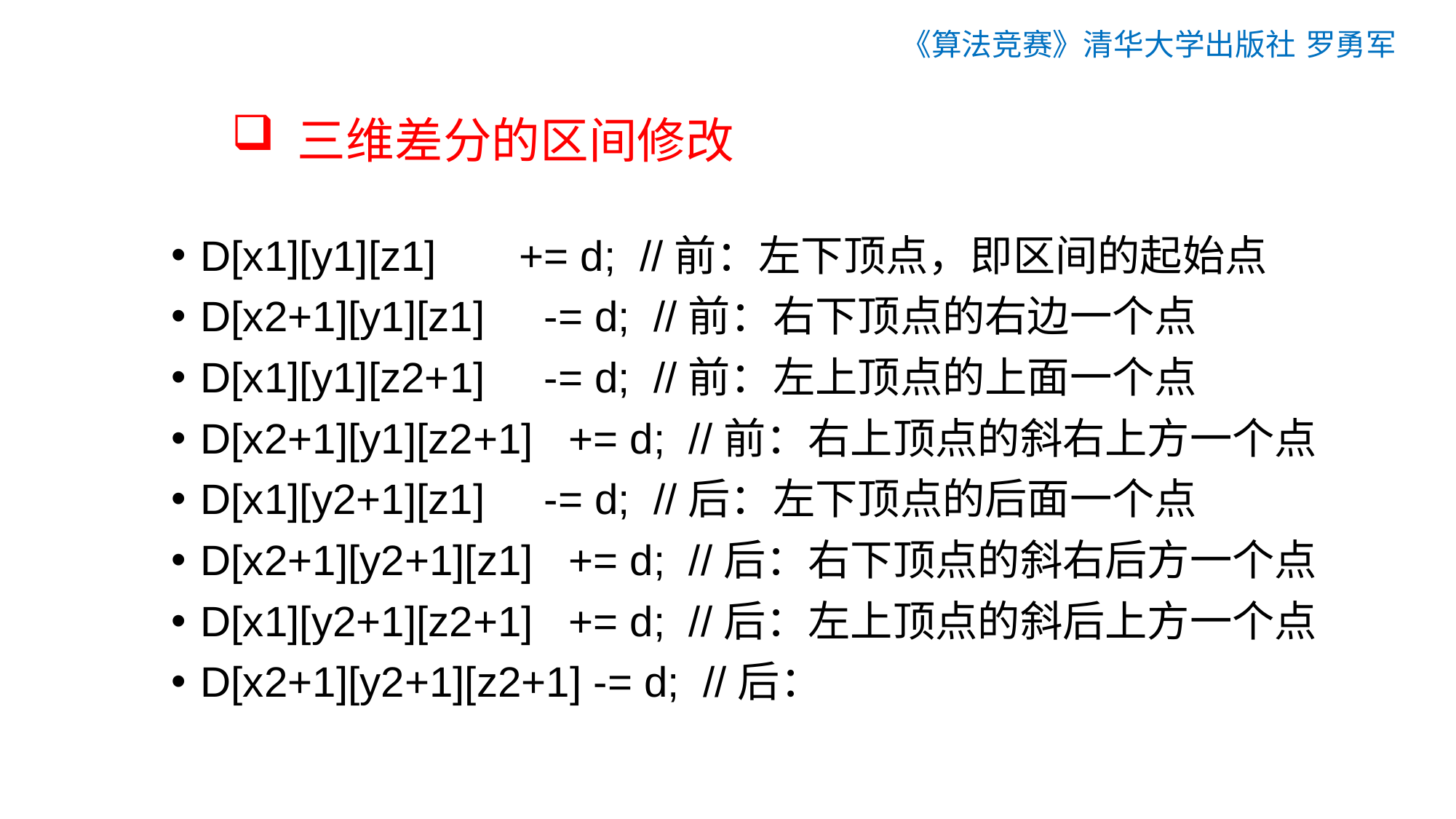

《算法竞赛》清华大学出版社 罗勇军
# 三维差分的区间修改
D[x1][y1][z1]       += d;  //前：左下顶点，即区间的起始点
D[x2+1][y1][z1]     -= d;  //前：右下顶点的右边一个点
D[x1][y1][z2+1]     -= d;  //前：左上顶点的上面一个点
D[x2+1][y1][z2+1]   += d;  //前：右上顶点的斜右上方一个点
D[x1][y2+1][z1]     -= d;  //后：左下顶点的后面一个点
D[x2+1][y2+1][z1]   += d;  //后：右下顶点的斜右后方一个点
D[x1][y2+1][z2+1]   += d;  //后：左上顶点的斜后上方一个点
D[x2+1][y2+1][z2+1] -= d;  //后：